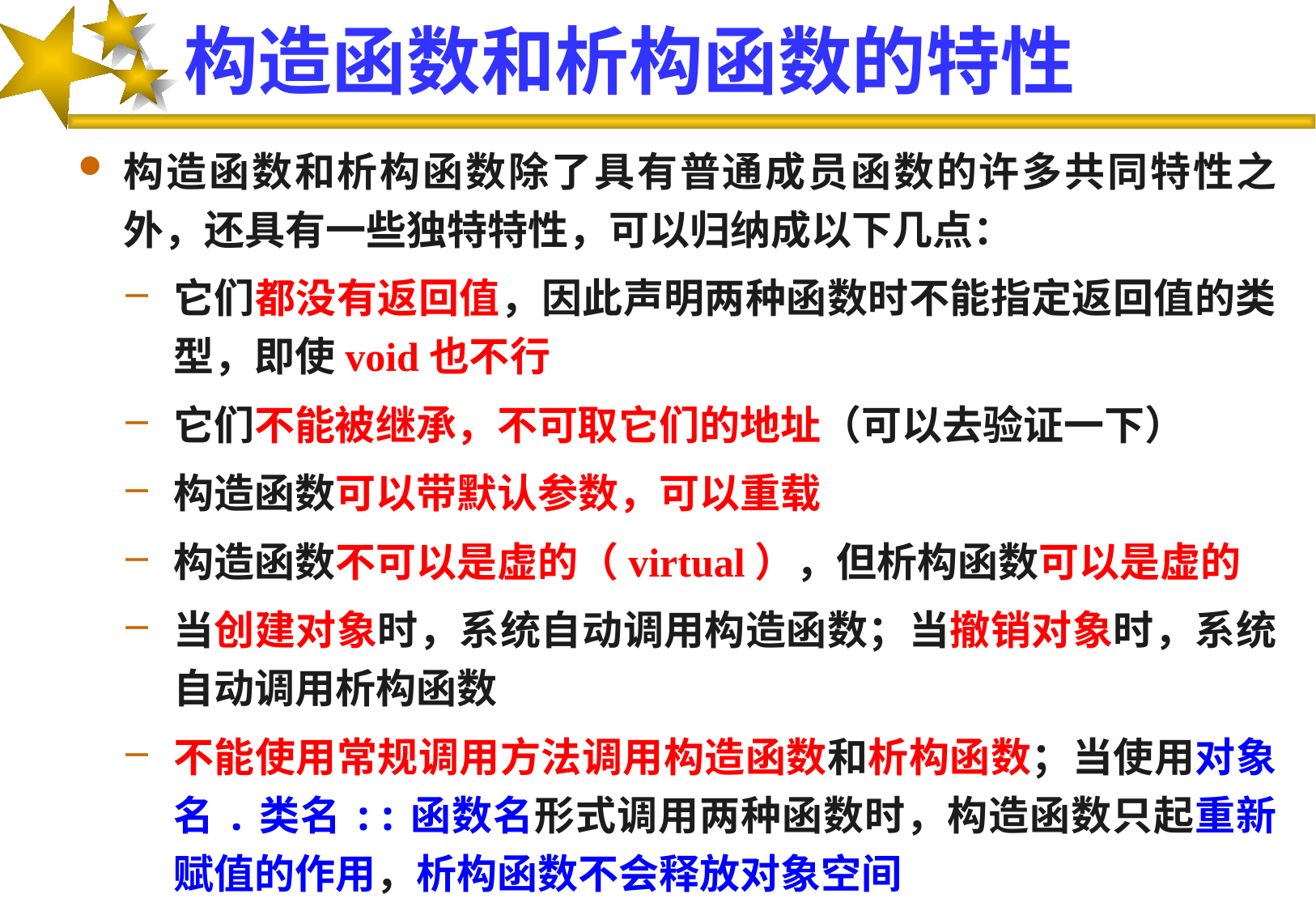

# 构造函数和析构函数的特性
构造函数和析构函数除了具有普通成员函数的许多共同特性之外，还具有一些独特特性，可以归纳成以下几点：
它们都没有返回值，因此声明两种函数时不能指定返回值的类型，即使void也不行
它们不能被继承，不可取它们的地址（可以去验证一下）
构造函数可以带默认参数，可以重载
构造函数不可以是虚的（virtual），但析构函数可以是虚的
当创建对象时，系统自动调用构造函数；当撤销对象时，系统自动调用析构函数
不能使用常规调用方法调用构造函数和析构函数；当使用对象名.类名::函数名形式调用两种函数时，构造函数只起重新赋值的作用，析构函数不会释放对象空间